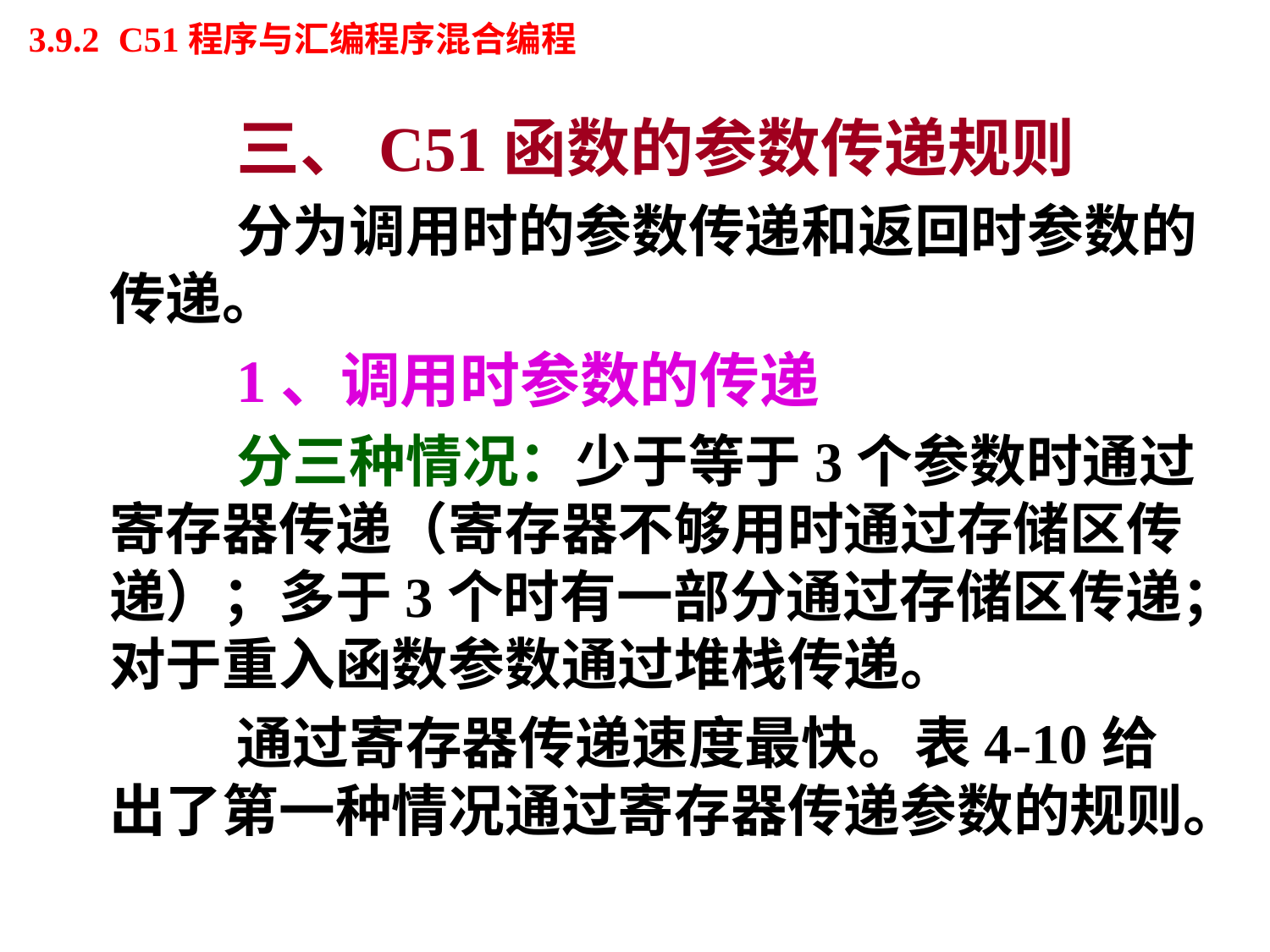

# 3.9.2  C51程序与汇编程序混合编程
		三、C51函数的参数传递规则
		分为调用时的参数传递和返回时参数的传递。
		1、调用时参数的传递
		分三种情况：少于等于3个参数时通过寄存器传递（寄存器不够用时通过存储区传递）；多于3个时有一部分通过存储区传递；对于重入函数参数通过堆栈传递。
		通过寄存器传递速度最快。表4-10给出了第一种情况通过寄存器传递参数的规则。